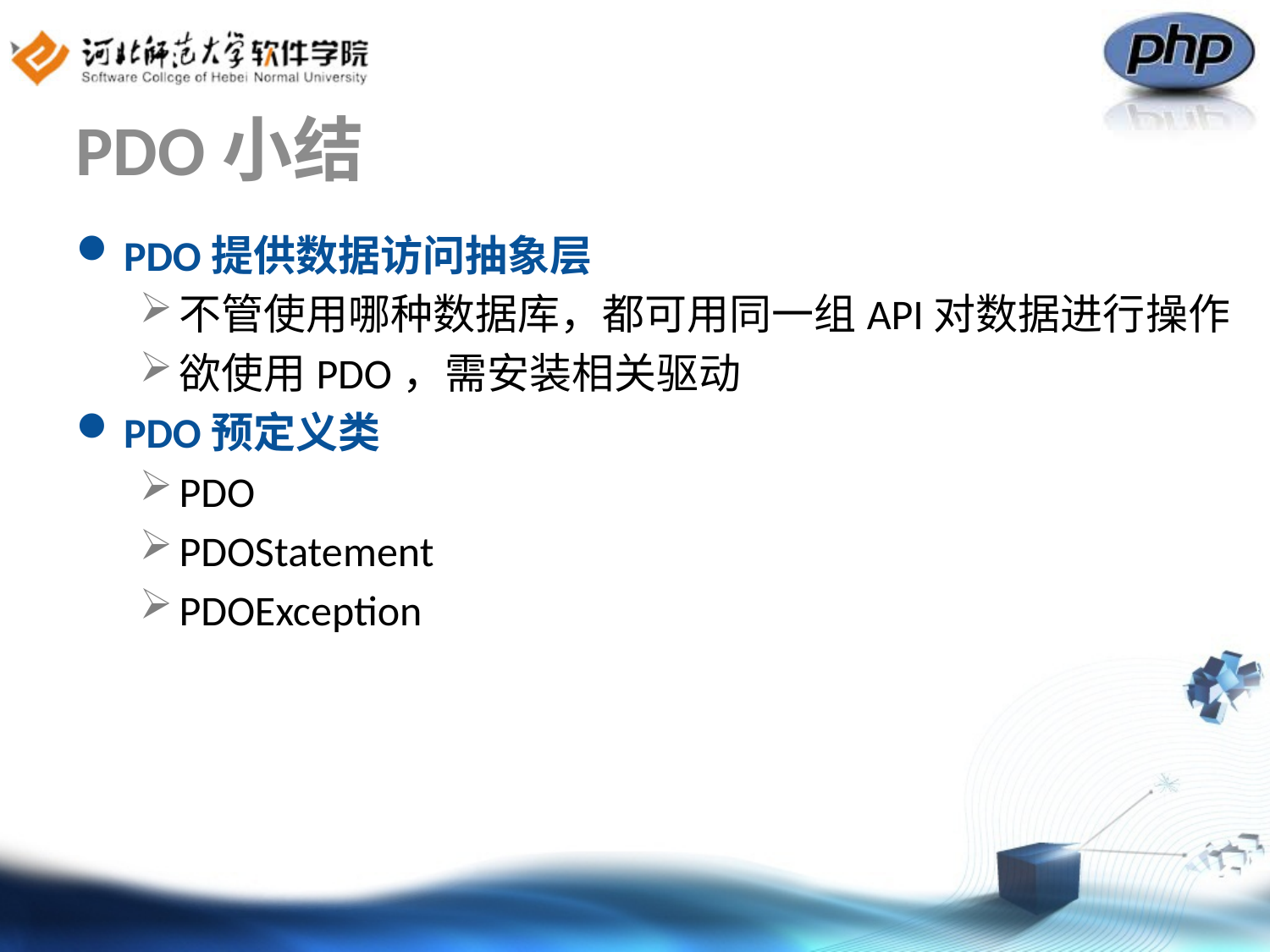

# PDO小结
PDO提供数据访问抽象层
不管使用哪种数据库，都可用同一组API对数据进行操作
欲使用PDO，需安装相关驱动
PDO预定义类
PDO
PDOStatement
PDOException